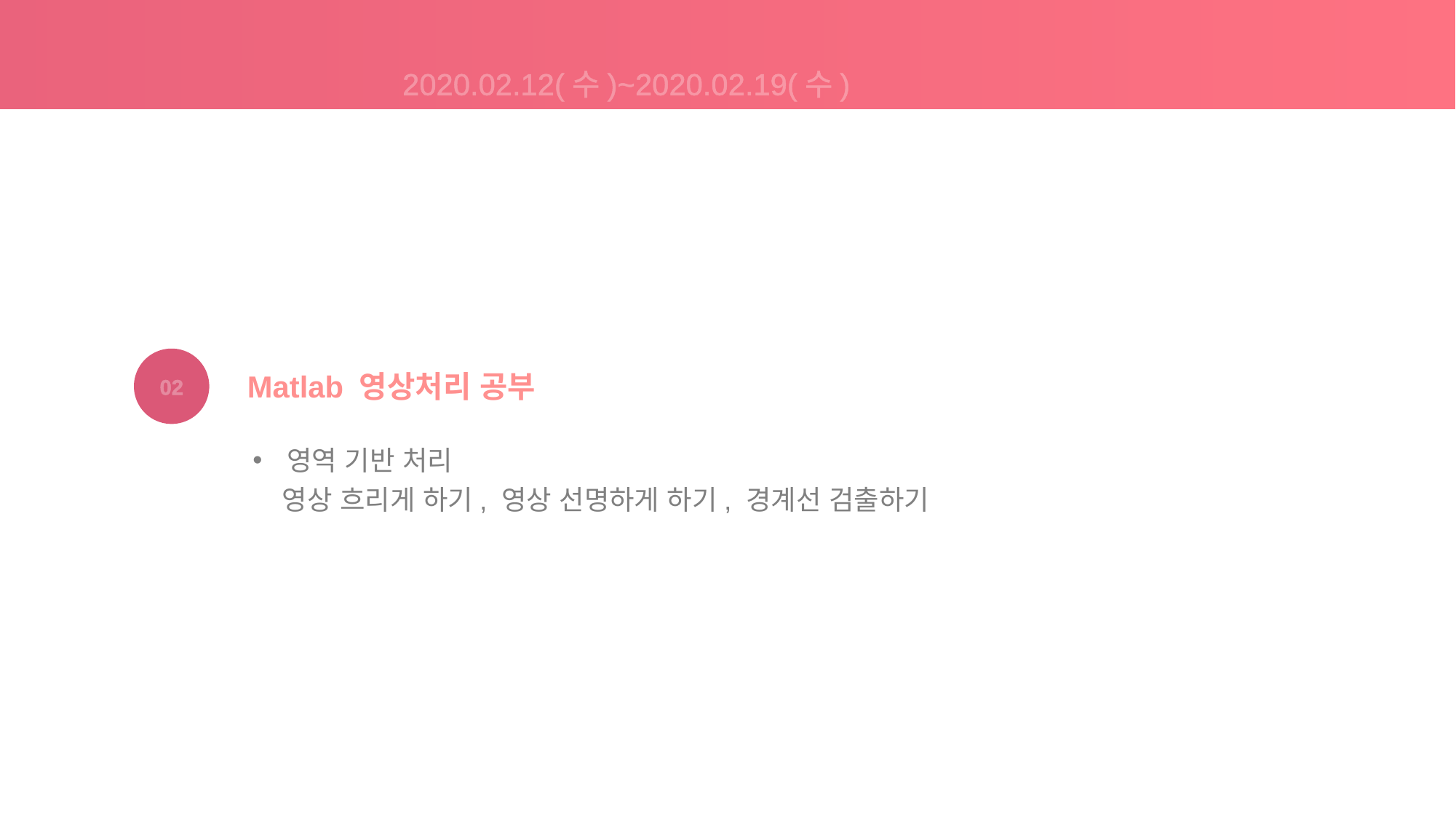

2020.02.12(수)~2020.02.19(수)
02
Matlab 영상처리 공부
영역 기반 처리
   영상 흐리게 하기, 영상 선명하게 하기, 경계선 검출하기